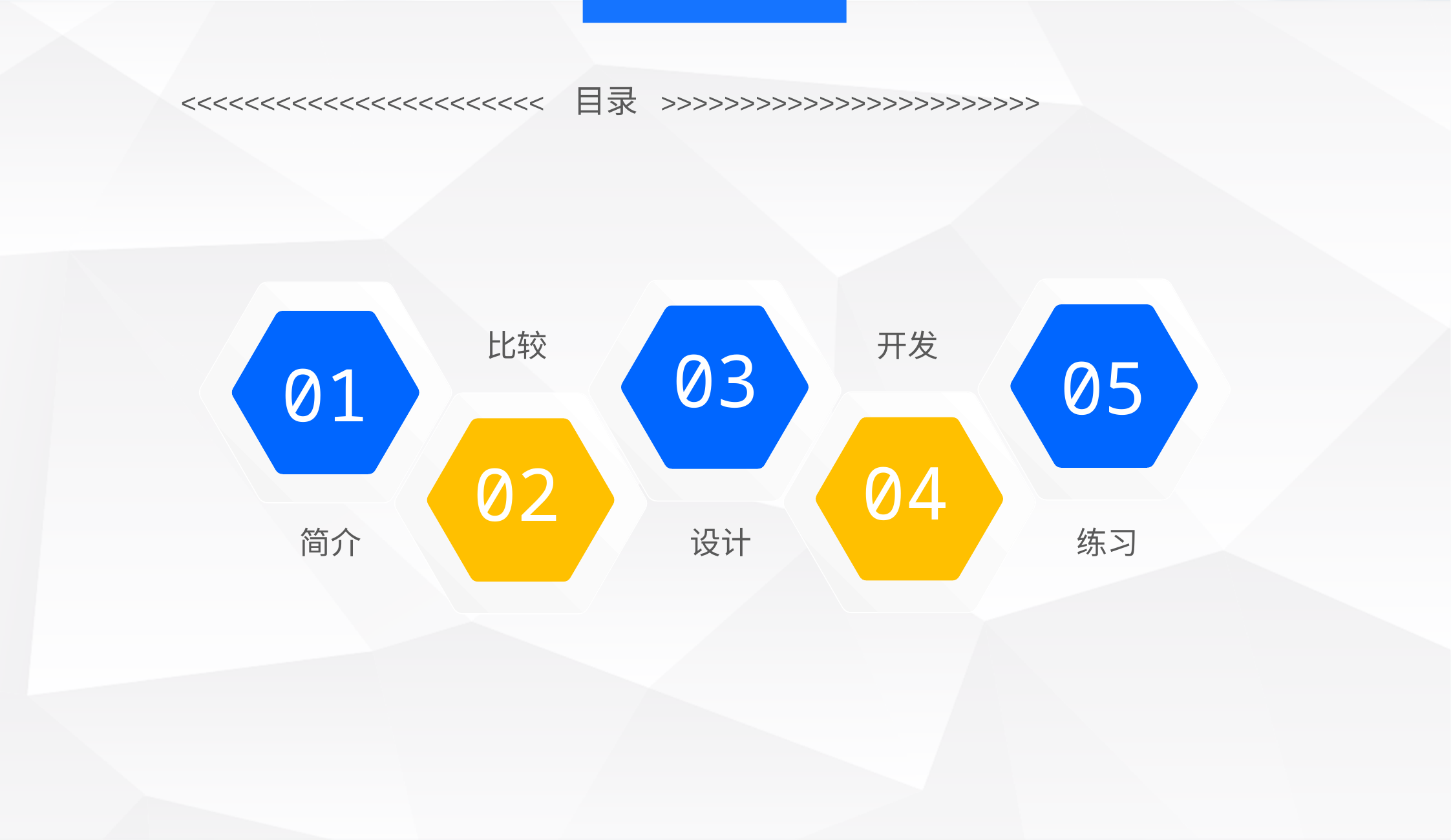

<<<<<<<<<<<<<<<<<<<<<<<   目录  >>>>>>>>>>>>>>>>>>>>>>>>

05

03

01
比较
开发

04

02
设计
练习
简介